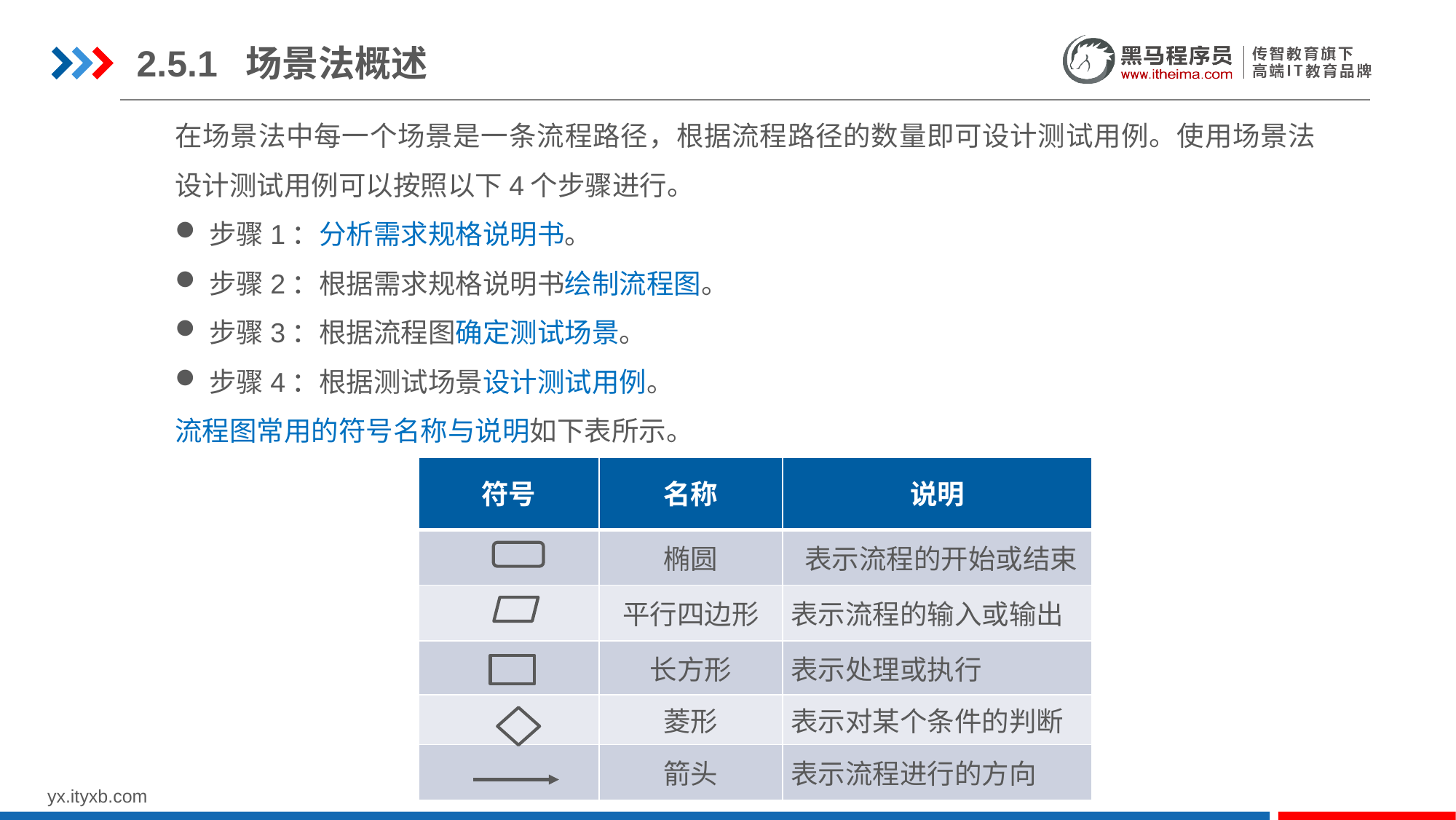

2.5.1	场景法概述
在场景法中每一个场景是一条流程路径，根据流程路径的数量即可设计测试用例。使用场景法设计测试用例可以按照以下4个步骤进行。
步骤1：分析需求规格说明书。
步骤2：根据需求规格说明书绘制流程图。
步骤3：根据流程图确定测试场景。
步骤4：根据测试场景设计测试用例。
流程图常用的符号名称与说明如下表所示。
| 符号 | 名称 | 说明 |
| --- | --- | --- |
|  | 椭圆 | 表示流程的开始或结束 |
|  | 平行四边形 | 表示流程的输入或输出 |
|  | 长方形 | 表示处理或执行 |
|  | 菱形 | 表示对某个条件的判断 |
|  | 箭头 | 表示流程进行的方向 |